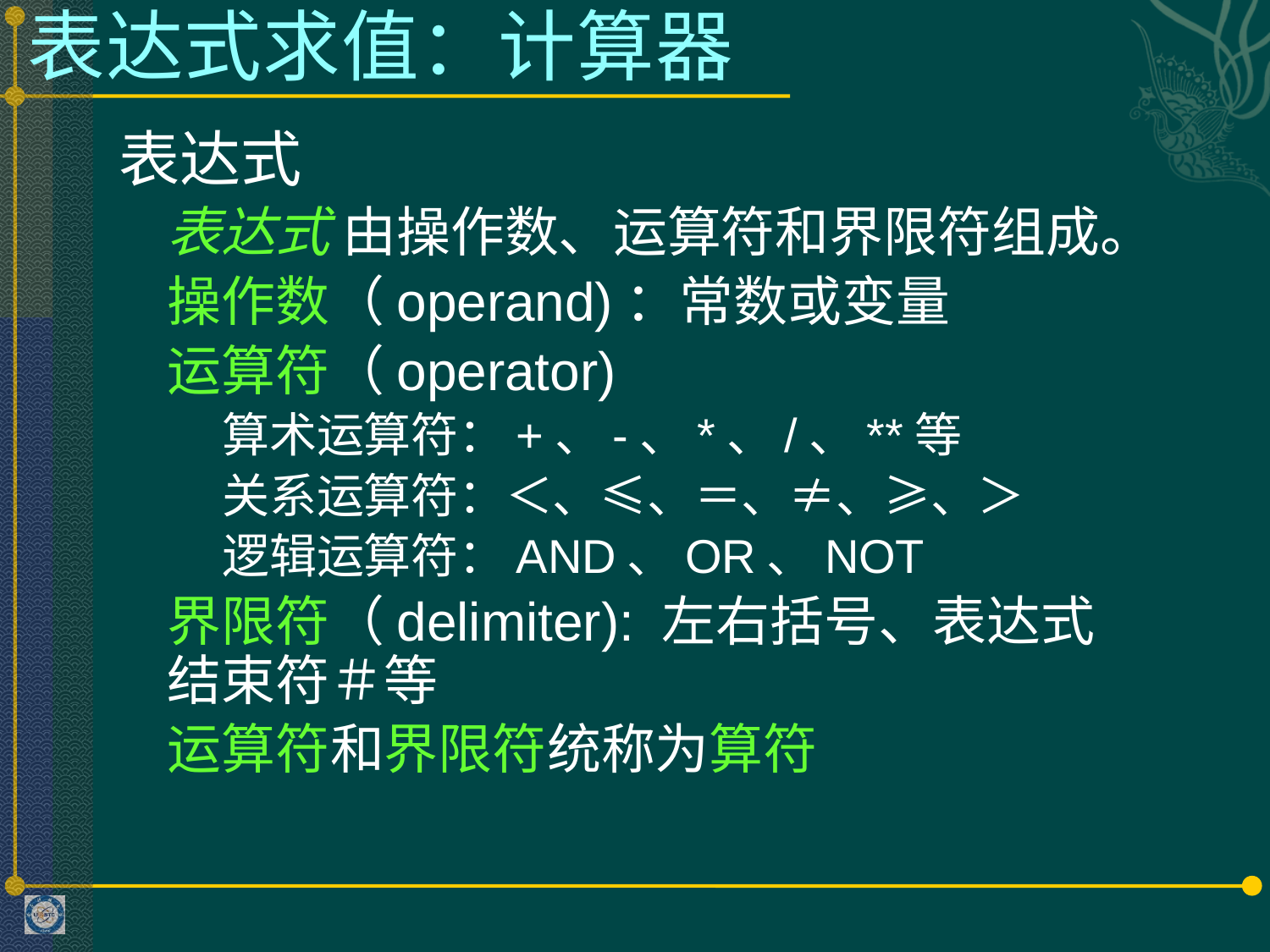

# 表达式求值：计算器
表达式
表达式 由操作数、运算符和界限符组成。
操作数（operand)：常数或变量
运算符（operator)
算术运算符：+、-、*、/、**等
关系运算符：＜、≤、＝、≠、≥、＞
逻辑运算符：AND、OR、NOT
界限符（delimiter): 左右括号、表达式结束符＃等
运算符和界限符统称为算符